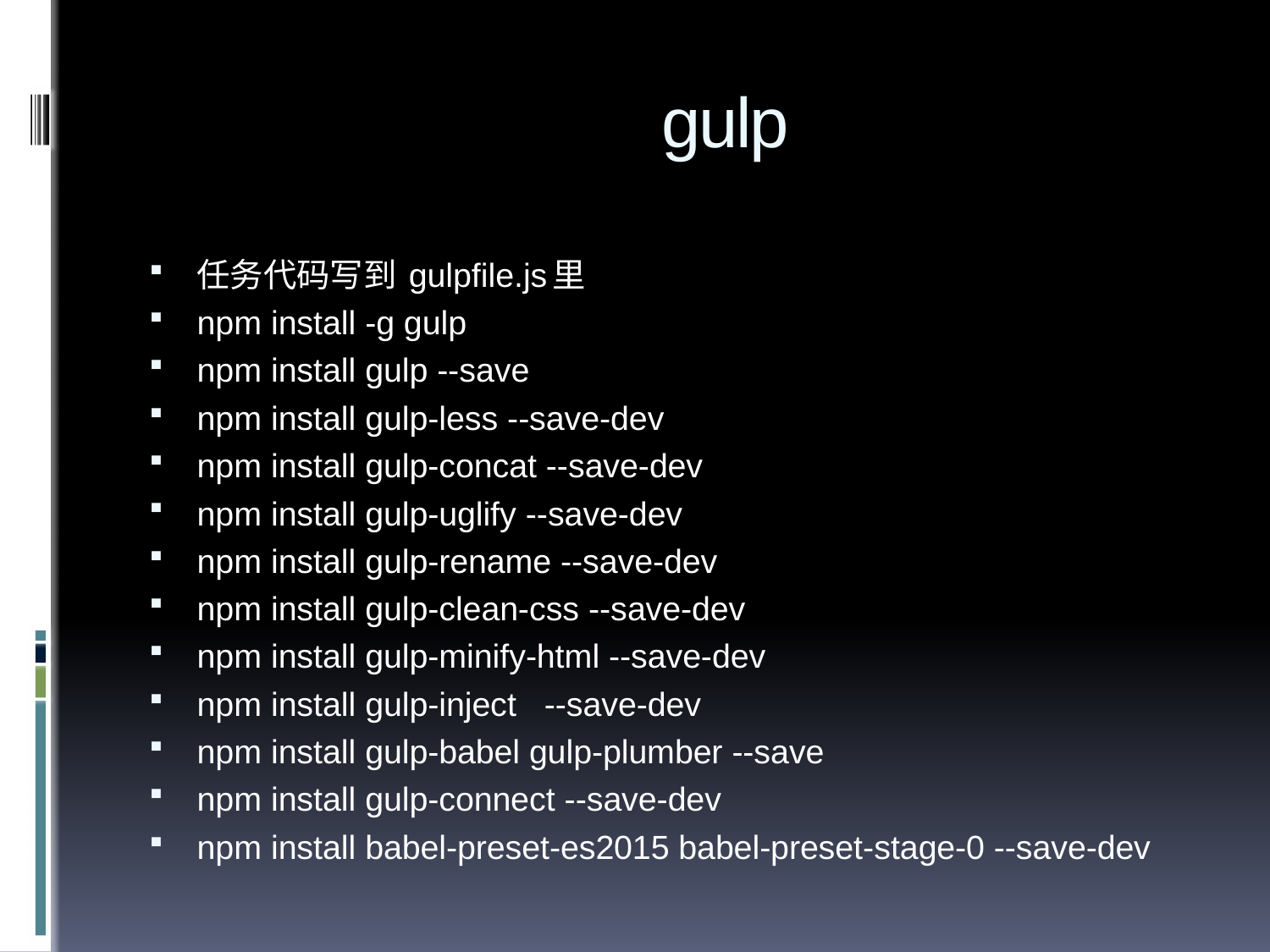

# gulp
任务代码写到 gulpfile.js里
npm install -g gulp
npm install gulp --save
npm install gulp-less --save-dev
npm install gulp-concat --save-dev
npm install gulp-uglify --save-dev
npm install gulp-rename --save-dev
npm install gulp-clean-css --save-dev
npm install gulp-minify-html --save-dev
npm install gulp-inject   --save-dev
npm install gulp-babel gulp-plumber --save
npm install gulp-connect --save-dev
npm install babel-preset-es2015 babel-preset-stage-0 --save-dev